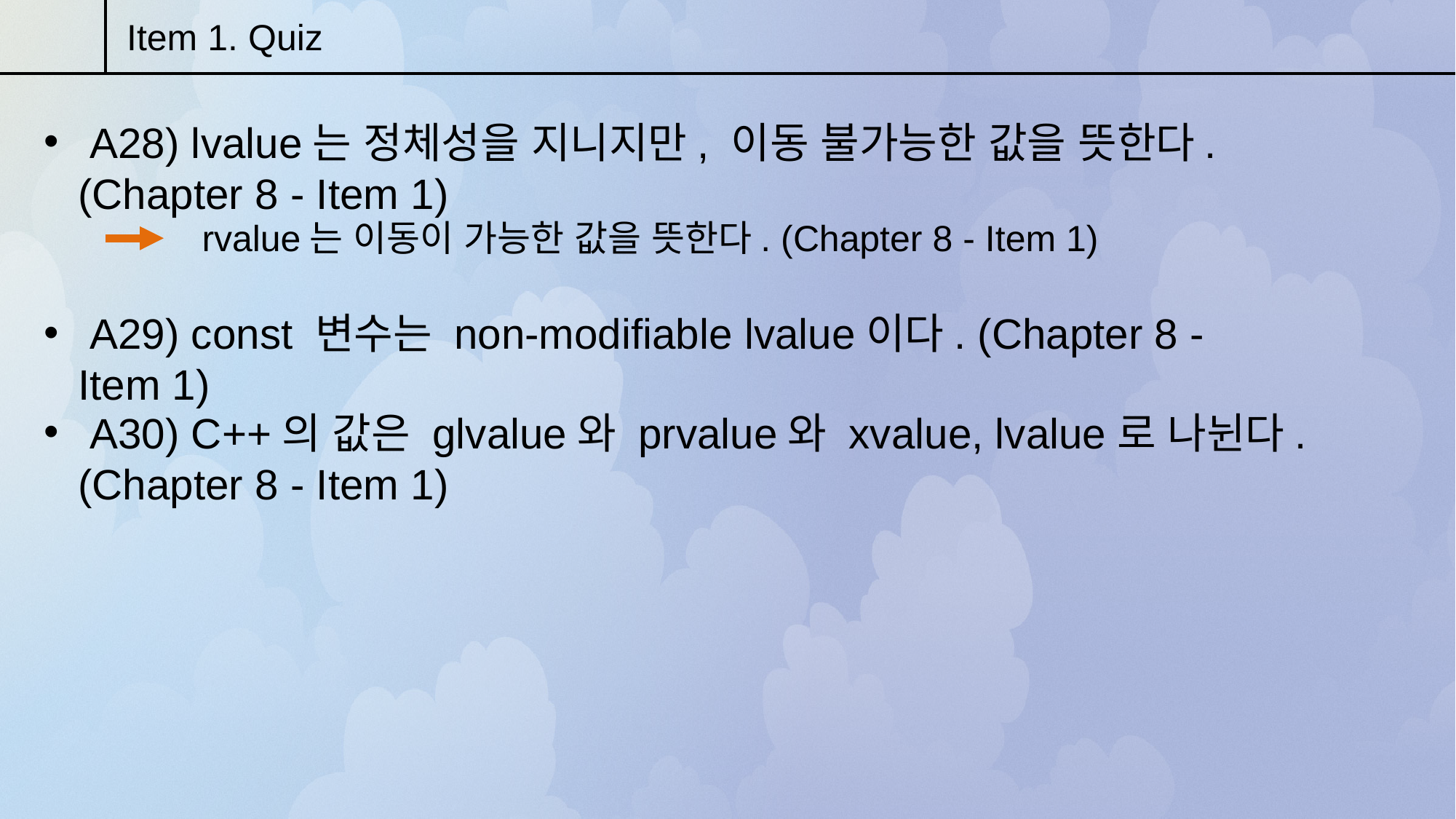

Item 1. Quiz
 A28) lvalue는 정체성을 지니지만, 이동 불가능한 값을 뜻한다. (Chapter 8 - Item 1)
rvalue는 이동이 가능한 값을 뜻한다. (Chapter 8 - Item 1)
 A29) const 변수는 non-modifiable lvalue이다. (Chapter 8 - Item 1)
 A30) C++의 값은 glvalue와 prvalue와 xvalue, lvalue로 나뉜다. (Chapter 8 - Item 1)